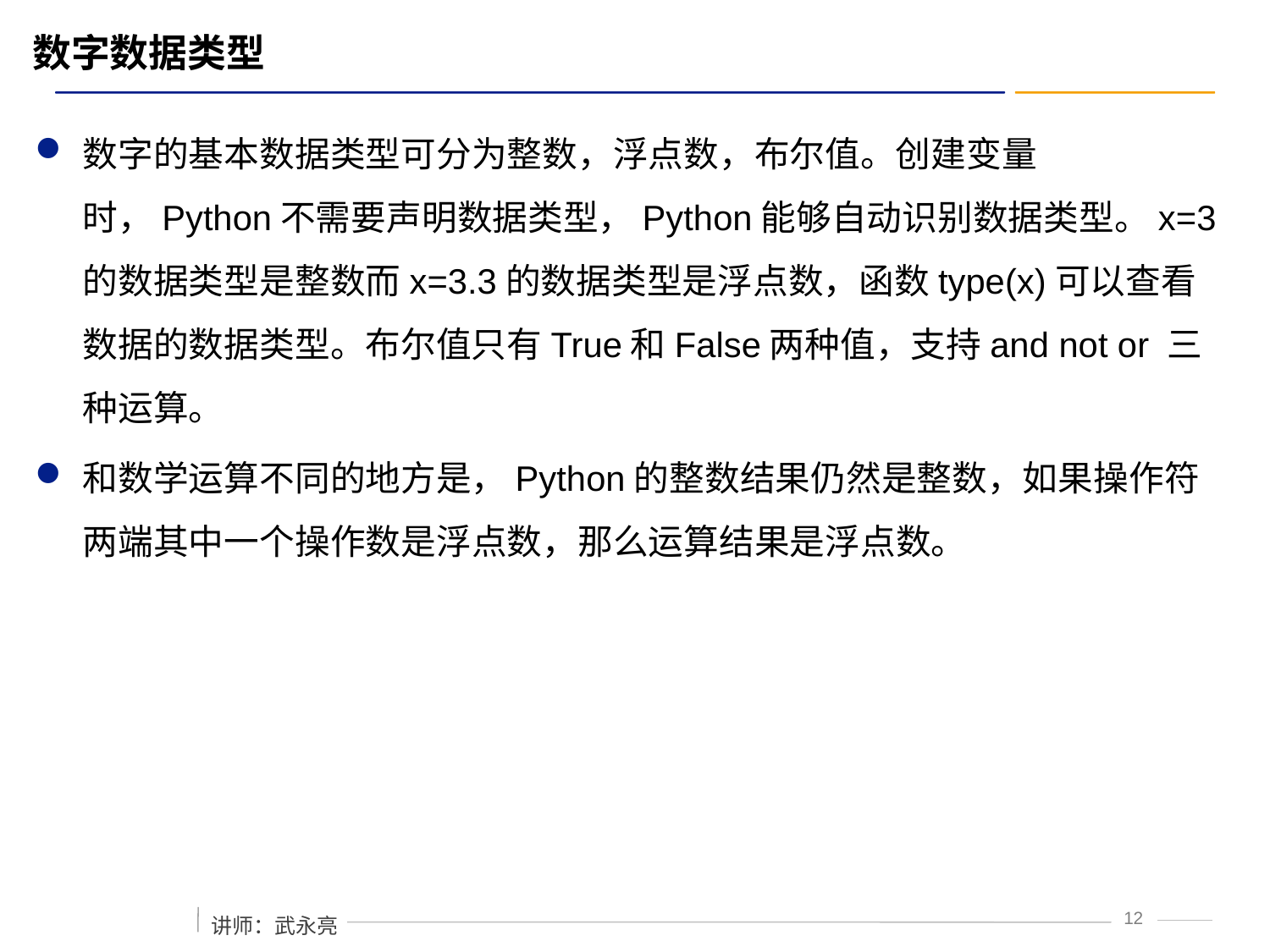

# 数字数据类型
数字的基本数据类型可分为整数，浮点数，布尔值。创建变量时，Python不需要声明数据类型，Python能够自动识别数据类型。x=3的数据类型是整数而x=3.3的数据类型是浮点数，函数type(x)可以查看数据的数据类型。布尔值只有True和False两种值，支持and not or 三种运算。
和数学运算不同的地方是，Python的整数结果仍然是整数，如果操作符两端其中一个操作数是浮点数，那么运算结果是浮点数。